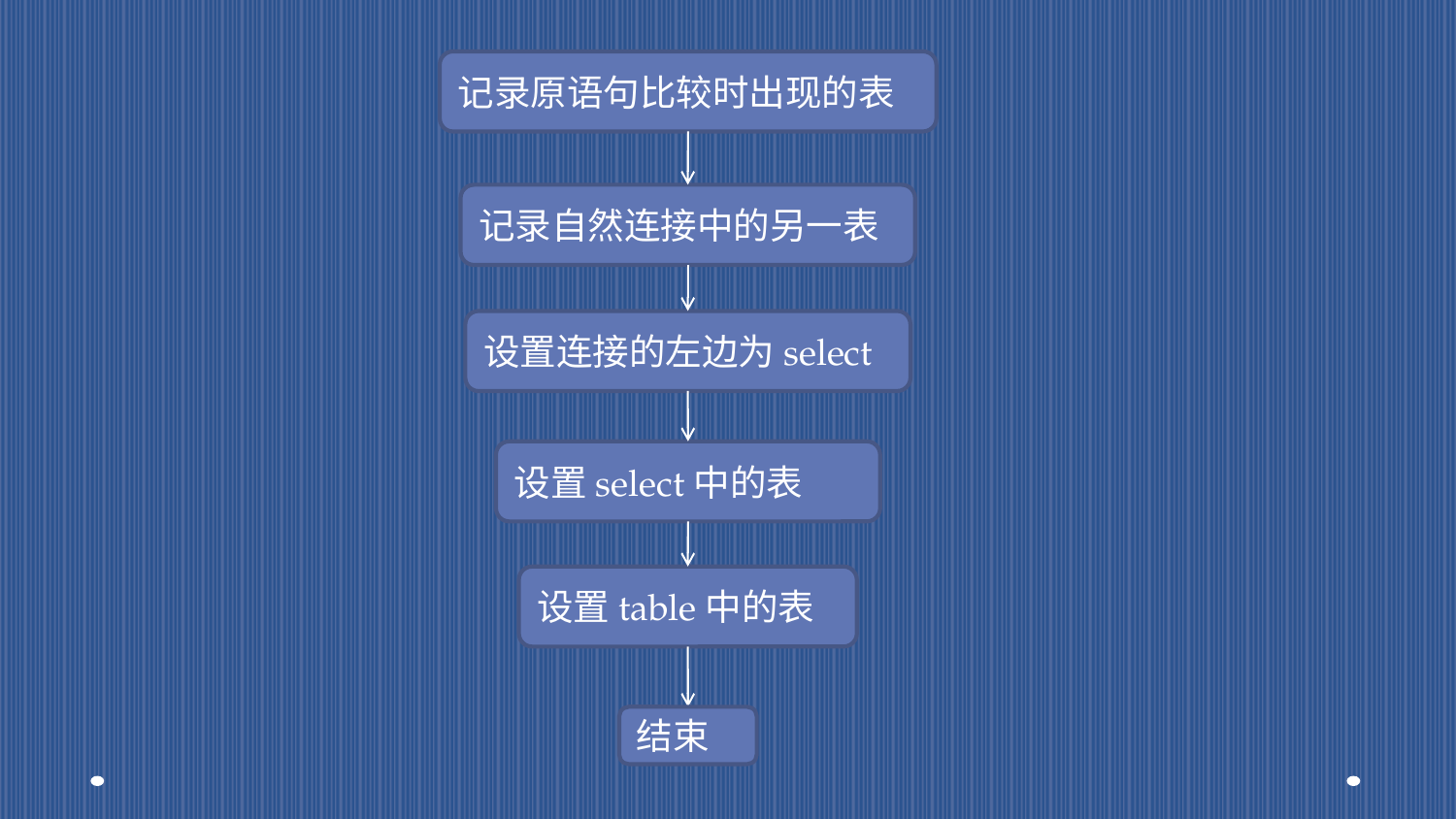

记录原语句比较时出现的表
记录自然连接中的另一表
设置连接的左边为select
设置select中的表
设置table中的表
结束